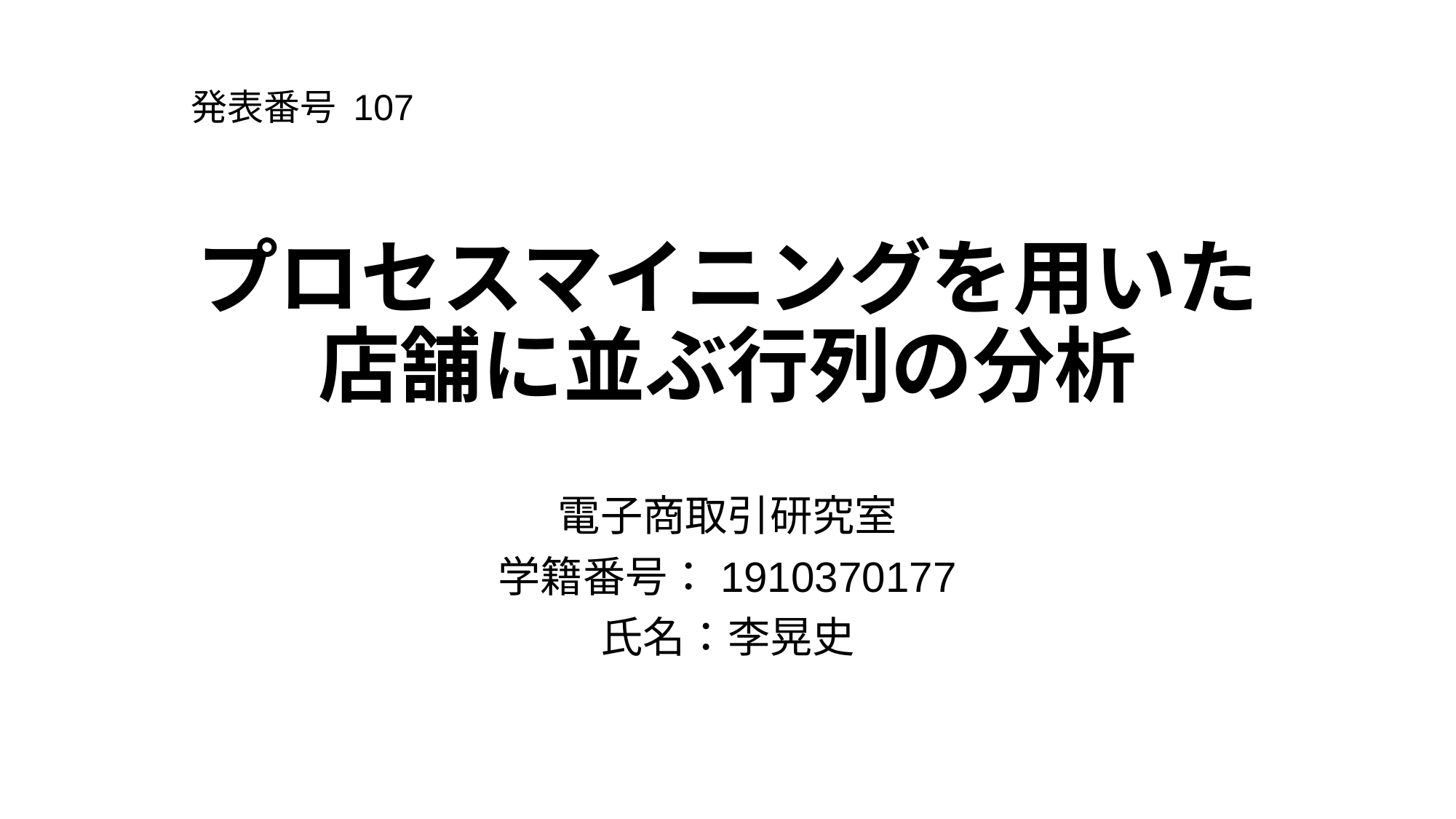

発表番号 107
# プロセスマイニングを用いた店舗に並ぶ行列の分析

電子商取引研究室
学籍番号：1910370177
氏名：李晃史